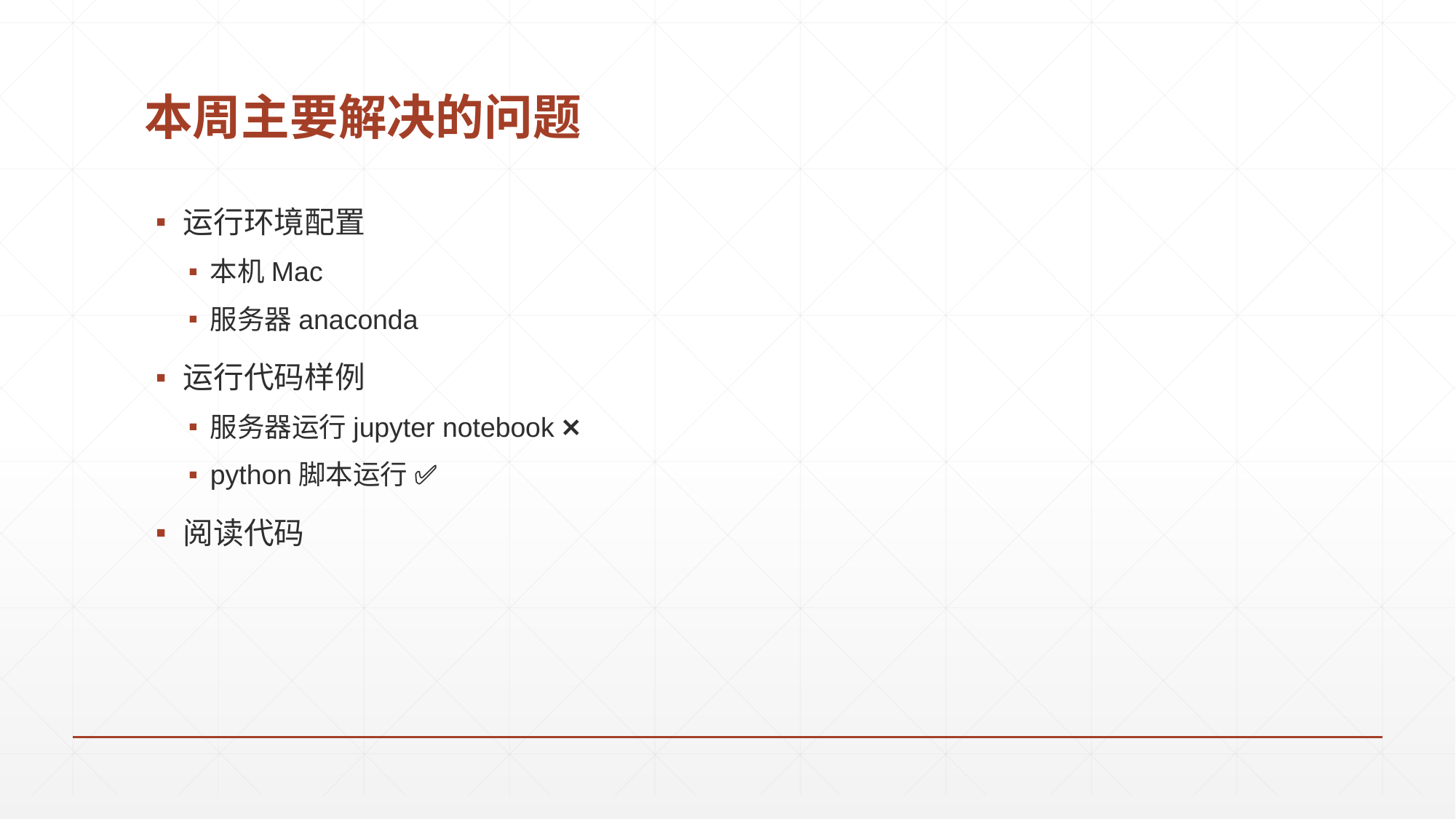

# 本周主要解决的问题
运行环境配置
本机Mac
服务器anaconda
运行代码样例
服务器运行jupyter notebook ❌
python脚本运行 ✅
阅读代码